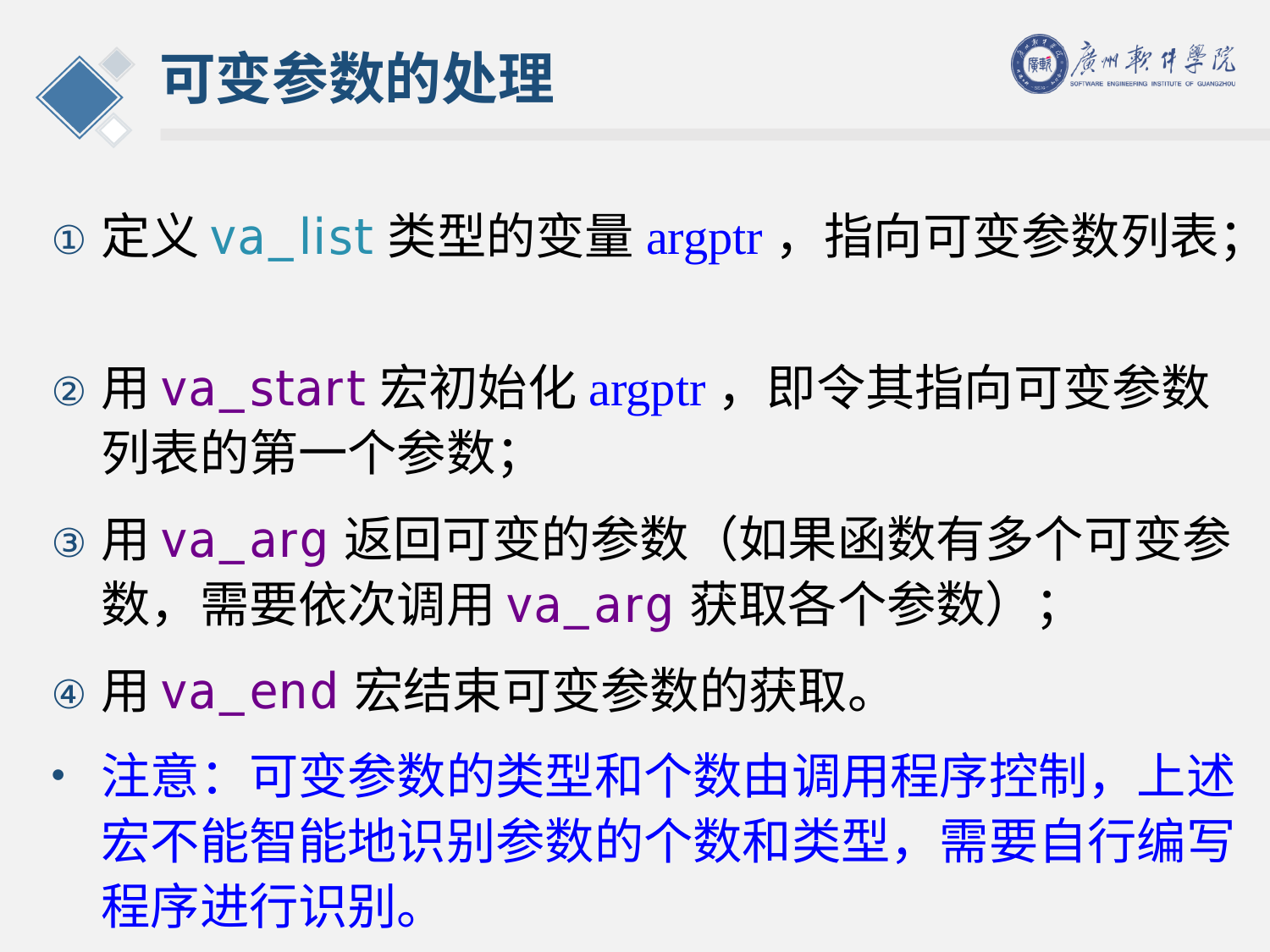

# 可变参数的处理
定义va_list类型的变量argptr，指向可变参数列表；
用va_start宏初始化argptr，即令其指向可变参数列表的第一个参数；
用va_arg返回可变的参数（如果函数有多个可变参数，需要依次调用va_arg获取各个参数）；
用va_end宏结束可变参数的获取。
注意：可变参数的类型和个数由调用程序控制，上述宏不能智能地识别参数的个数和类型，需要自行编写程序进行识别。